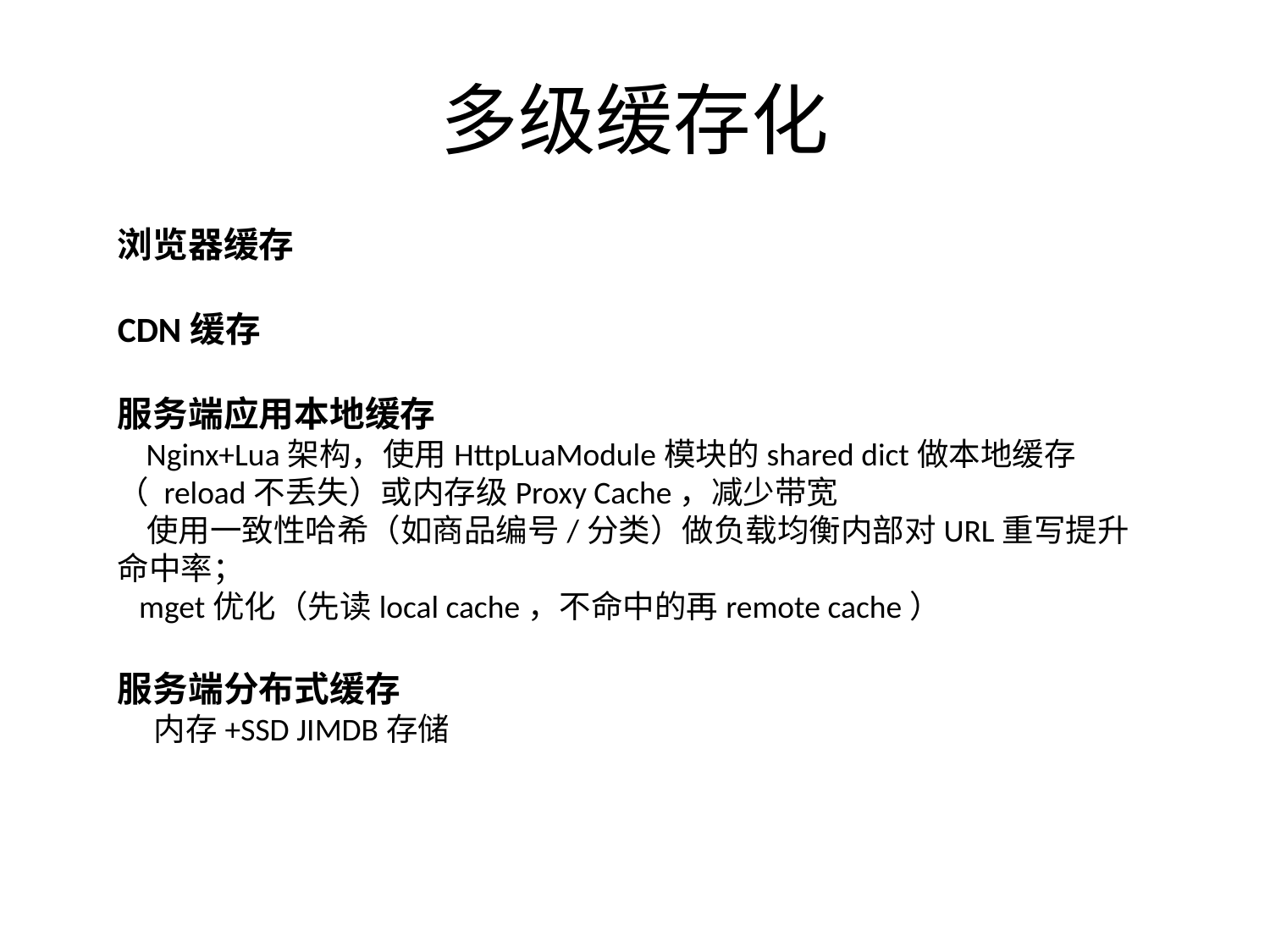

# 多级缓存化
浏览器缓存

CDN缓存

服务端应用本地缓存
    Nginx+Lua架构，使用HttpLuaModule模块的shared dict做本地缓存（ reload不丢失）或内存级Proxy Cache，减少带宽
   使用一致性哈希（如商品编号/分类）做负载均衡内部对URL重写提升命中率；
   mget优化（先读local cache，不命中的再remote cache）

服务端分布式缓存
    内存+SSD JIMDB存储